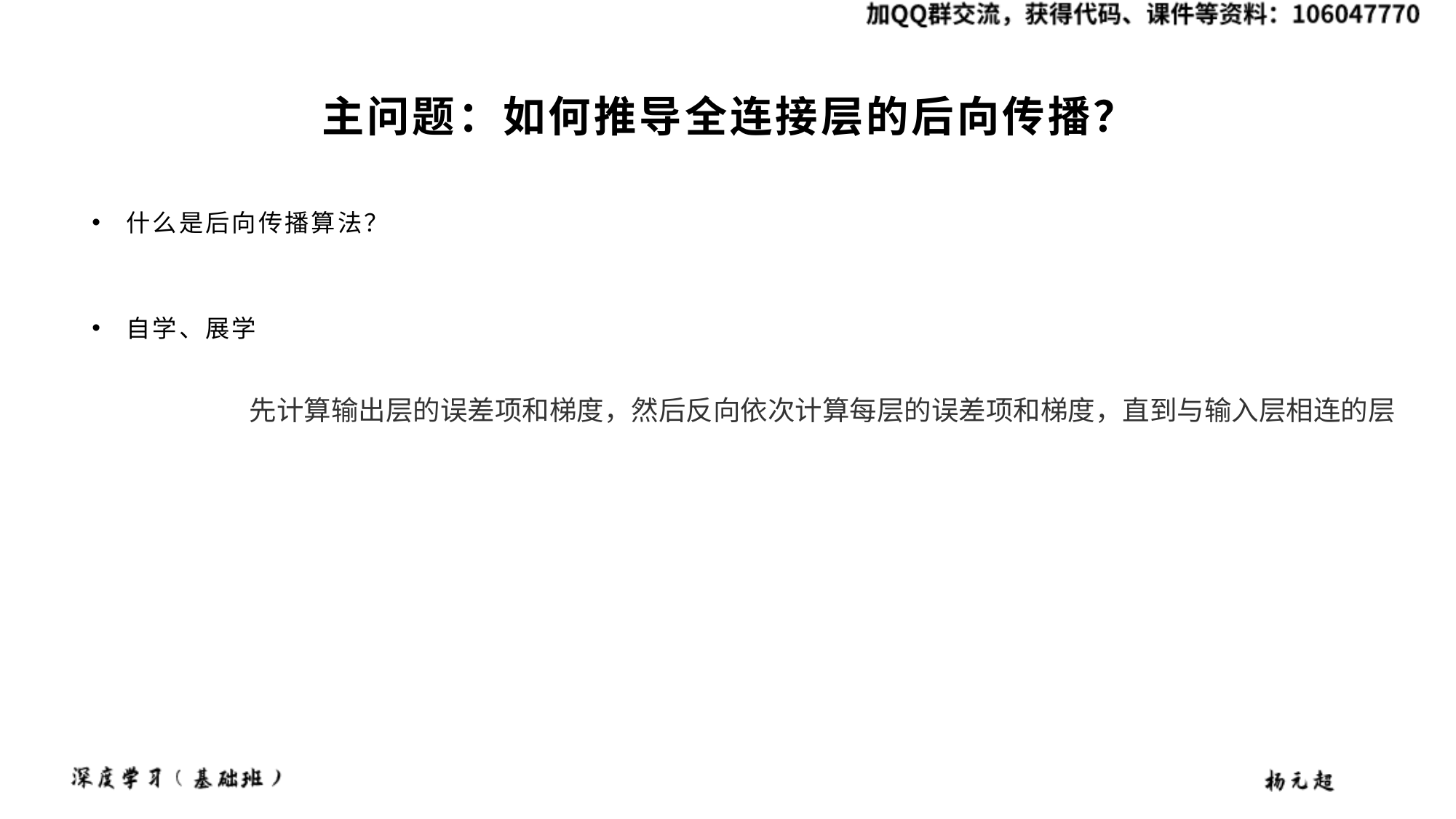

# 主问题：如何推导全连接层的后向传播？
什么是后向传播算法？

自学、展学

先计算输出层的误差项和梯度，然后反向依次计算每层的误差项和梯度，直到与输入层相连的层